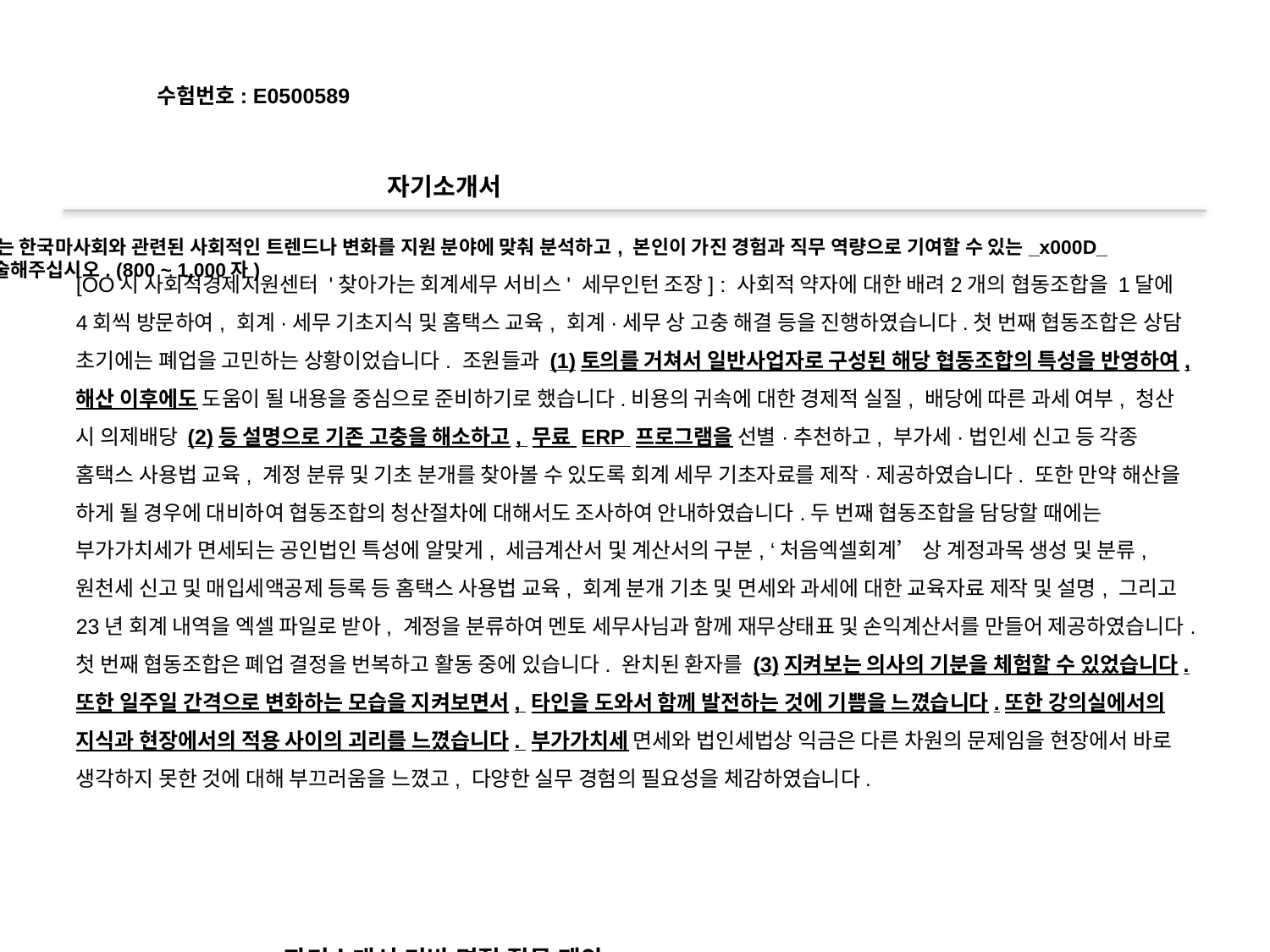

수험번호: E0500589
#

자기소개서

본인이 최근 관심을 갖고 있는 한국마사회와 관련된 사회적인 트렌드나 변화를 지원 분야에 맞춰 분석하고, 본인이 가진 경험과 직무 역량으로 기여할 수 있는_x000D_
바가 무엇인지 자세하게 기술해주십시오. (800 ~ 1,000자)

[OO시 사회적경제지원센터 '찾아가는 회계세무 서비스' 세무인턴 조장] : 사회적 약자에 대한 배려2개의 협동조합을 1달에 4회씩 방문하여, 회계·세무 기초지식 및 홈택스 교육, 회계·세무 상 고충 해결 등을 진행하였습니다.첫 번째 협동조합은 상담 초기에는 폐업을 고민하는 상황이었습니다. 조원들과 (1)토의를 거쳐서 일반사업자로 구성된 해당 협동조합의 특성을 반영하여, 해산 이후에도 도움이 될 내용을 중심으로 준비하기로 했습니다.비용의 귀속에 대한 경제적 실질, 배당에 따른 과세 여부, 청산 시 의제배당 (2)등 설명으로 기존 고충을 해소하고, 무료 ERP 프로그램을 선별·추천하고, 부가세·법인세 신고 등 각종 홈택스 사용법 교육, 계정 분류 및 기초 분개를 찾아볼 수 있도록 회계 세무 기초자료를 제작·제공하였습니다. 또한 만약 해산을 하게 될 경우에 대비하여 협동조합의 청산절차에 대해서도 조사하여 안내하였습니다.두 번째 협동조합을 담당할 때에는 부가가치세가 면세되는 공인법인 특성에 알맞게, 세금계산서 및 계산서의 구분, ‘처음엑셀회계’ 상 계정과목 생성 및 분류, 원천세 신고 및 매입세액공제 등록 등 홈택스 사용법 교육, 회계 분개 기초 및 면세와 과세에 대한 교육자료 제작 및 설명, 그리고 23년 회계 내역을 엑셀 파일로 받아, 계정을 분류하여 멘토 세무사님과 함께 재무상태표 및 손익계산서를 만들어 제공하였습니다.첫 번째 협동조합은 폐업 결정을 번복하고 활동 중에 있습니다. 완치된 환자를 (3)지켜보는 의사의 기분을 체험할 수 있었습니다. 또한 일주일 간격으로 변화하는 모습을 지켜보면서, 타인을 도와서 함께 발전하는 것에 기쁨을 느꼈습니다.또한 강의실에서의 지식과 현장에서의 적용 사이의 괴리를 느꼈습니다. 부가가치세 면세와 법인세법상 익금은 다른 차원의 문제임을 현장에서 바로 생각하지 못한 것에 대해 부끄러움을 느꼈고, 다양한 실무 경험의 필요성을 체감하였습니다.

자기소개서 기반 면접 질문 제안

(1) 첫 번째 협동조합의 폐업 결정을 번복시키는 과정에서 어떤 전략을 사용했나요?
(2) 회계 세무 기초자료는 어떤 기준으로 제작하여 제공했나요?
(3) 현장에서 부끄러움을 느꼈던 경험은 어떻게 실무 경험의 필요성을 깨닫게 했나요?